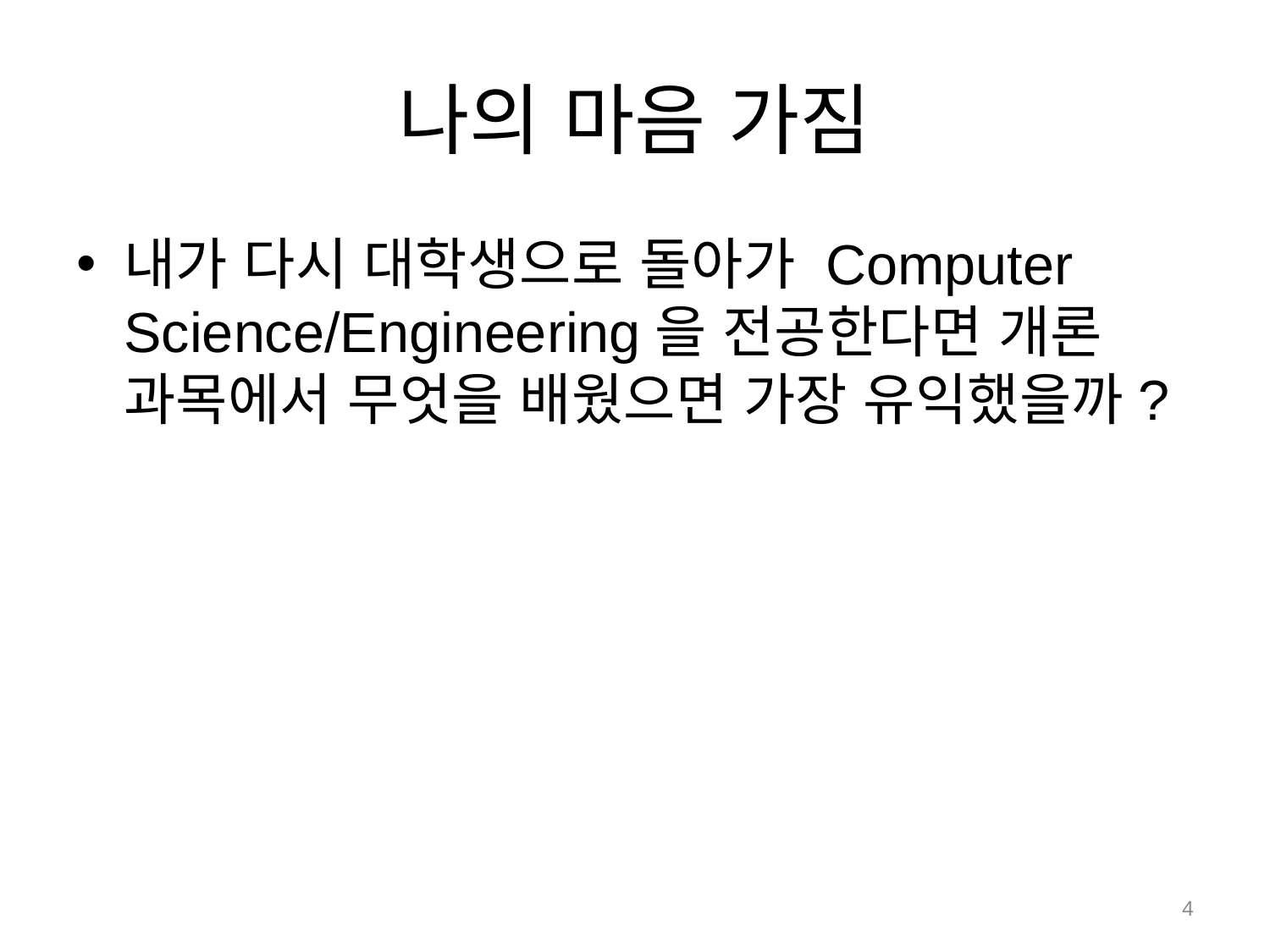

# 나의 마음 가짐
내가 다시 대학생으로 돌아가 Computer Science/Engineering을 전공한다면 개론 과목에서 무엇을 배웠으면 가장 유익했을까?
4